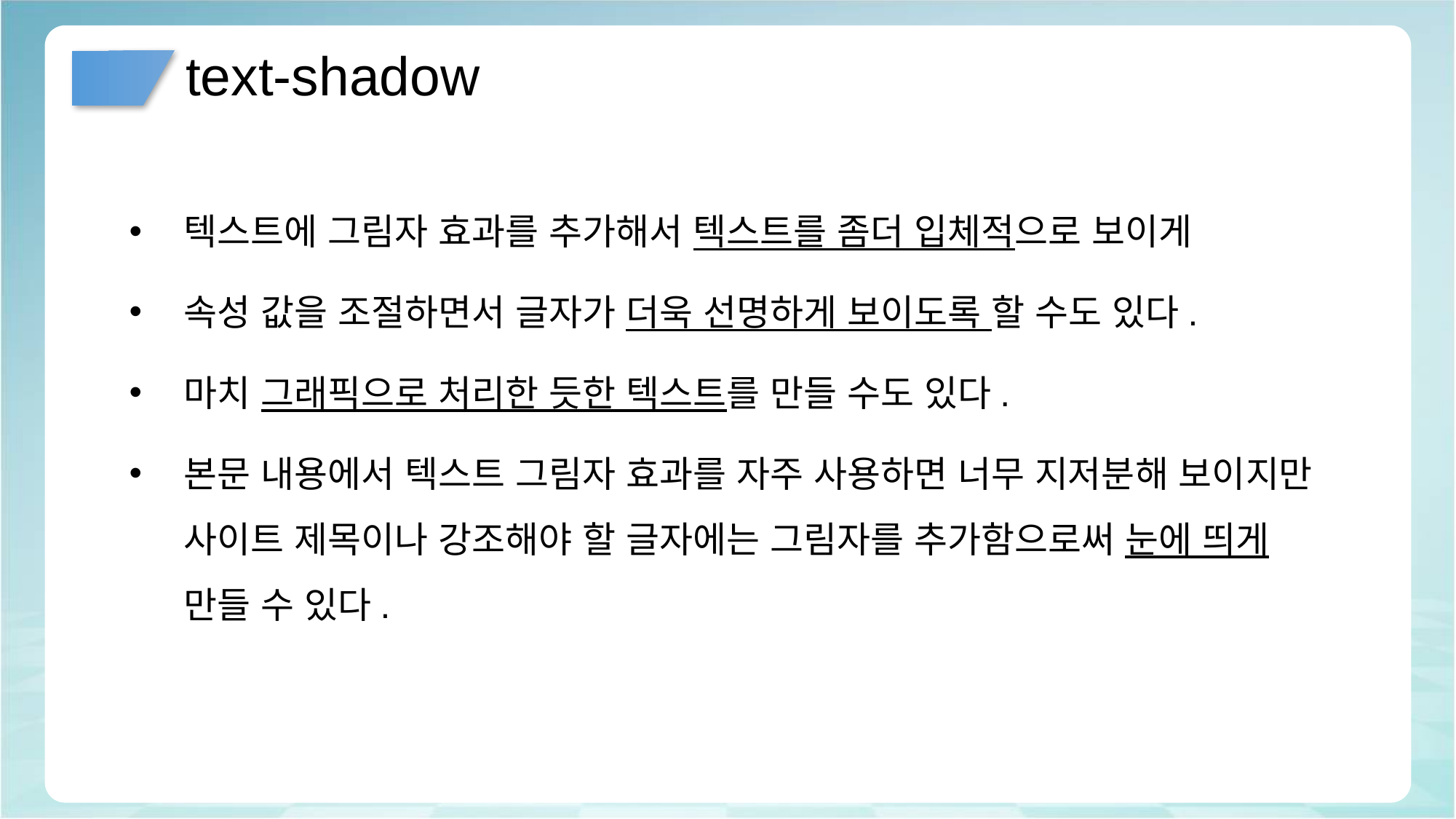

# text-shadow
텍스트에 그림자 효과를 추가해서 텍스트를 좀더 입체적으로 보이게
속성 값을 조절하면서 글자가 더욱 선명하게 보이도록 할 수도 있다.
마치 그래픽으로 처리한 듯한 텍스트를 만들 수도 있다.
본문 내용에서 텍스트 그림자 효과를 자주 사용하면 너무 지저분해 보이지만 사이트 제목이나 강조해야 할 글자에는 그림자를 추가함으로써 눈에 띄게 만들 수 있다.